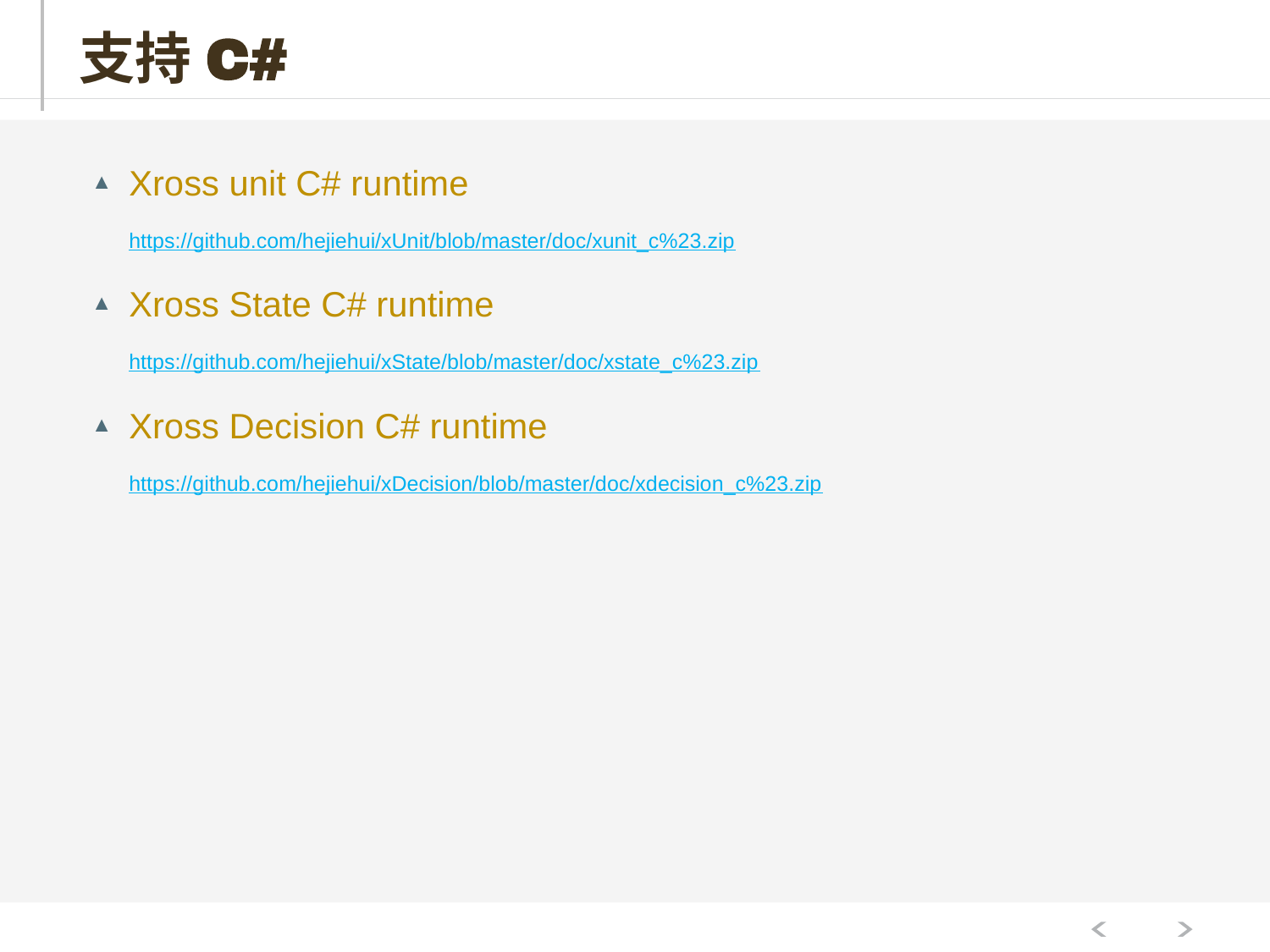

# 支持C#
Xross unit C# runtime
https://github.com/hejiehui/xUnit/blob/master/doc/xunit_c%23.zip
Xross State C# runtime
https://github.com/hejiehui/xState/blob/master/doc/xstate_c%23.zip
Xross Decision C# runtime
https://github.com/hejiehui/xDecision/blob/master/doc/xdecision_c%23.zip